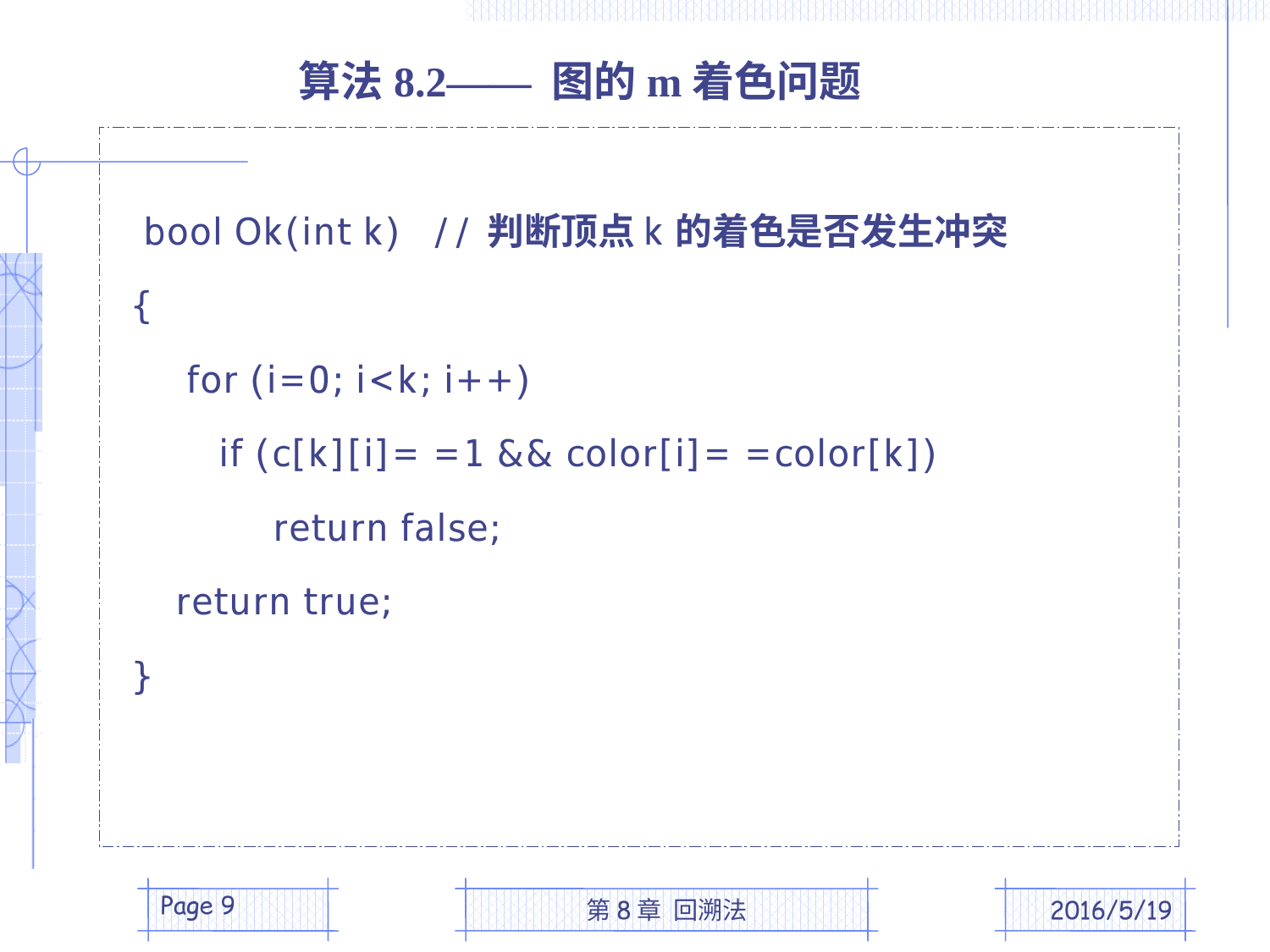

算法8.2—— 图的m着色问题

   bool Ok(int k)   //判断顶点k的着色是否发生冲突
  {
       for (i=0; i<k; i++)
          if (c[k][i]= =1 && color[i]= =color[k])
               return false;
      return true;
  }

Page 9
第8章  回溯法
2016/5/19